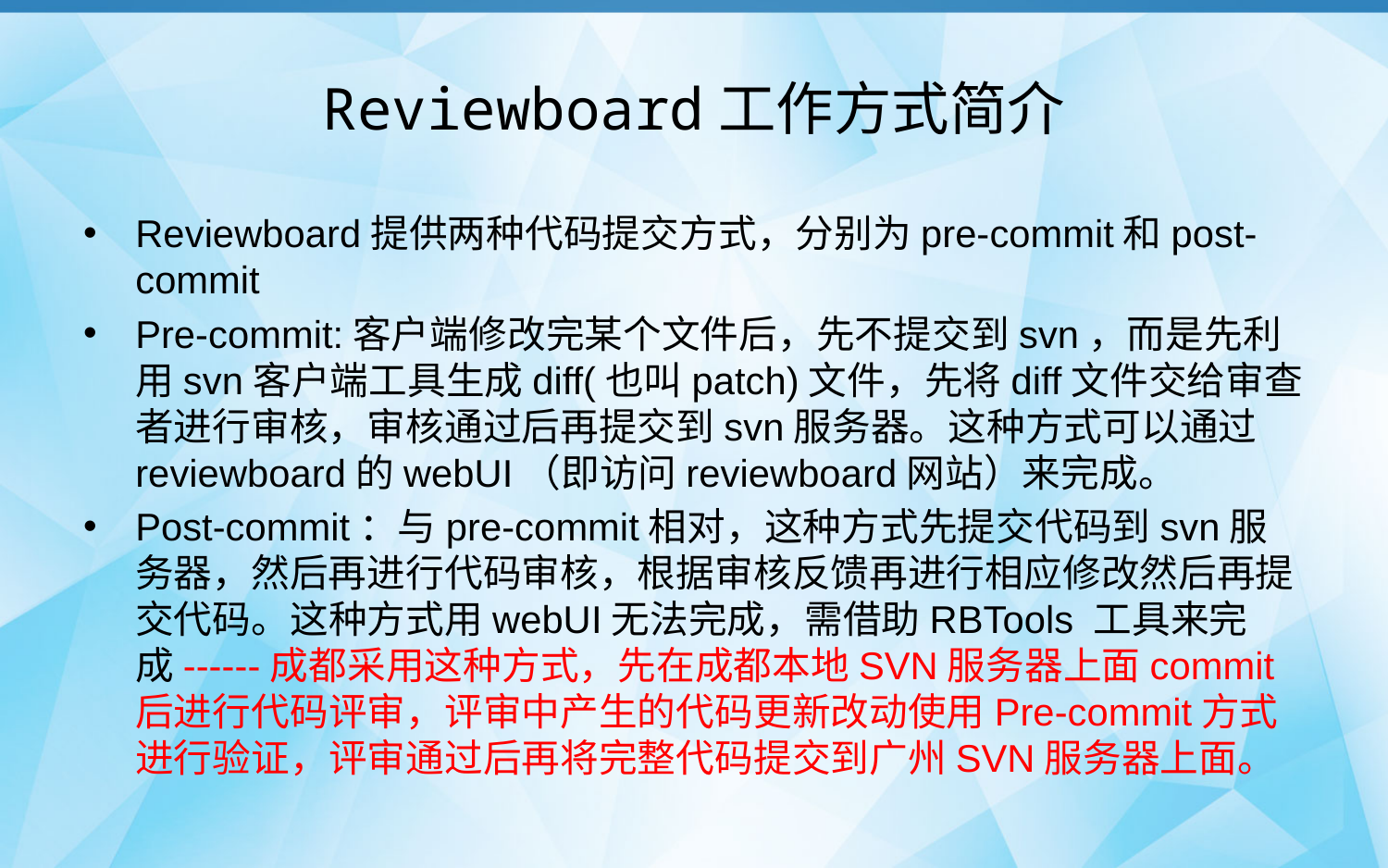

# Reviewboard工作方式简介
Reviewboard提供两种代码提交方式，分别为pre-commit和post-commit
Pre-commit:客户端修改完某个文件后，先不提交到svn，而是先利用svn客户端工具生成diff(也叫patch)文件，先将diff文件交给审查者进行审核，审核通过后再提交到svn服务器。这种方式可以通过reviewboard的webUI（即访问reviewboard网站）来完成。
Post-commit：与pre-commit相对，这种方式先提交代码到svn服务器，然后再进行代码审核，根据审核反馈再进行相应修改然后再提交代码。这种方式用webUI无法完成，需借助RBTools 工具来完成------成都采用这种方式，先在成都本地SVN服务器上面commit后进行代码评审，评审中产生的代码更新改动使用Pre-commit方式进行验证，评审通过后再将完整代码提交到广州SVN服务器上面。